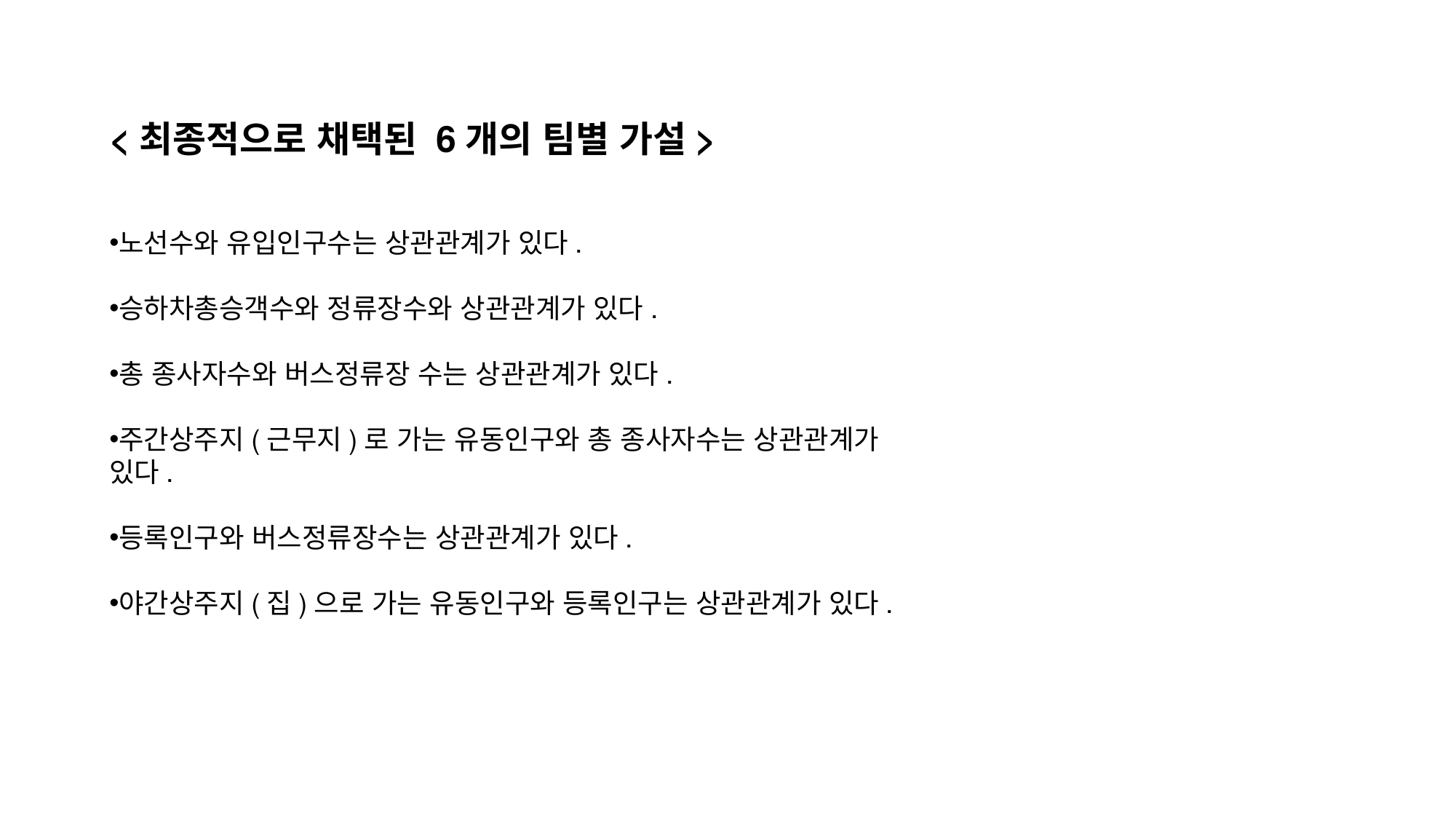

<최종적으로 채택된 6개의 팀별 가설>

노선수와 유입인구수는 상관관계가 있다.

승하차총승객수와 정류장수와 상관관계가 있다.

총 종사자수와 버스정류장 수는 상관관계가 있다.

주간상주지(근무지)로 가는 유동인구와 총 종사자수는 상관관계가 있다.

등록인구와 버스정류장수는 상관관계가 있다.

야간상주지(집)으로 가는 유동인구와 등록인구는 상관관계가 있다.